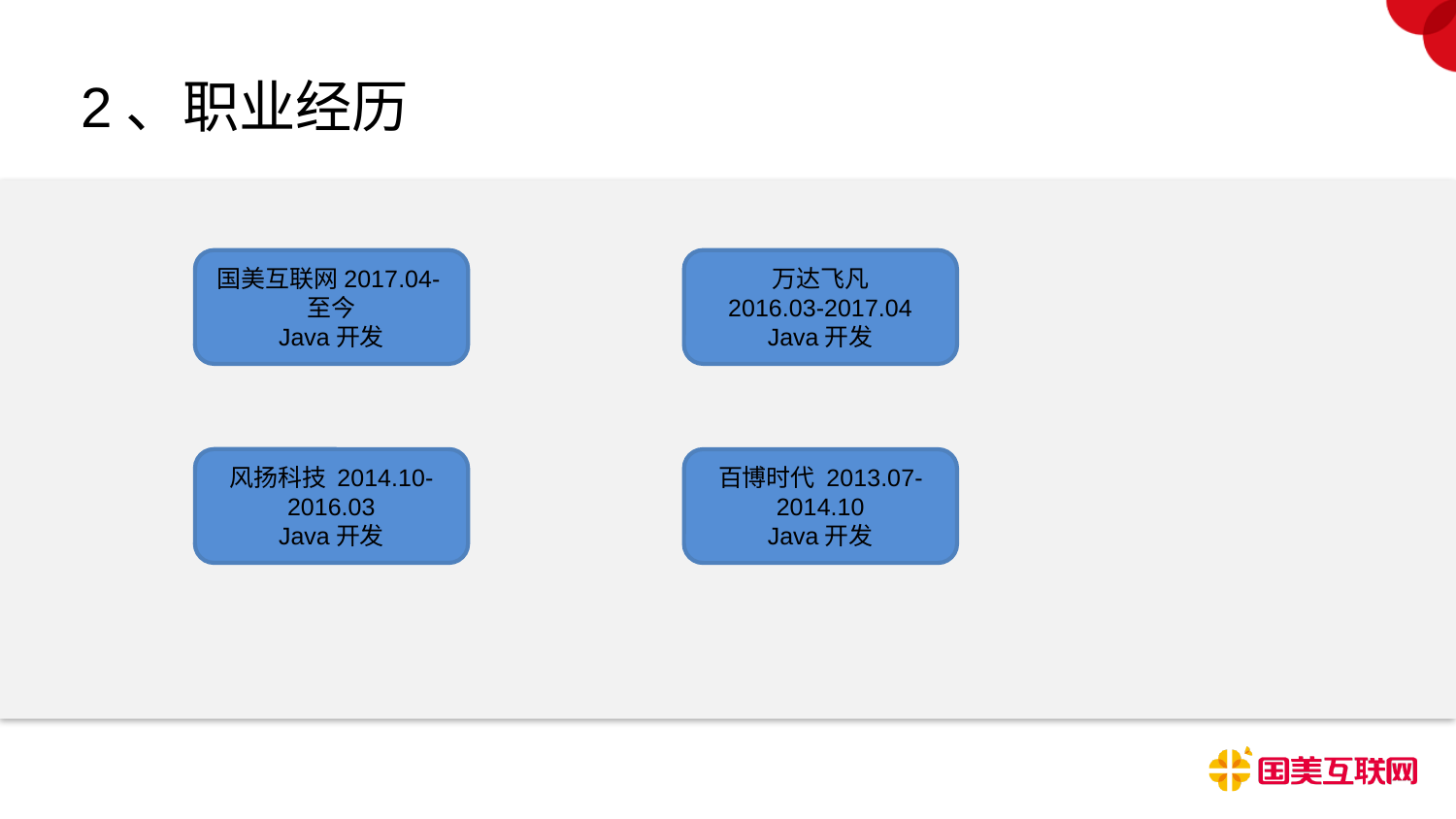

# 2、职业经历
国美互联网2017.04-至今
Java开发
万达飞凡
2016.03-2017.04
Java开发
风扬科技 2014.10-2016.03
Java开发
百博时代 2013.07-2014.10
Java开发